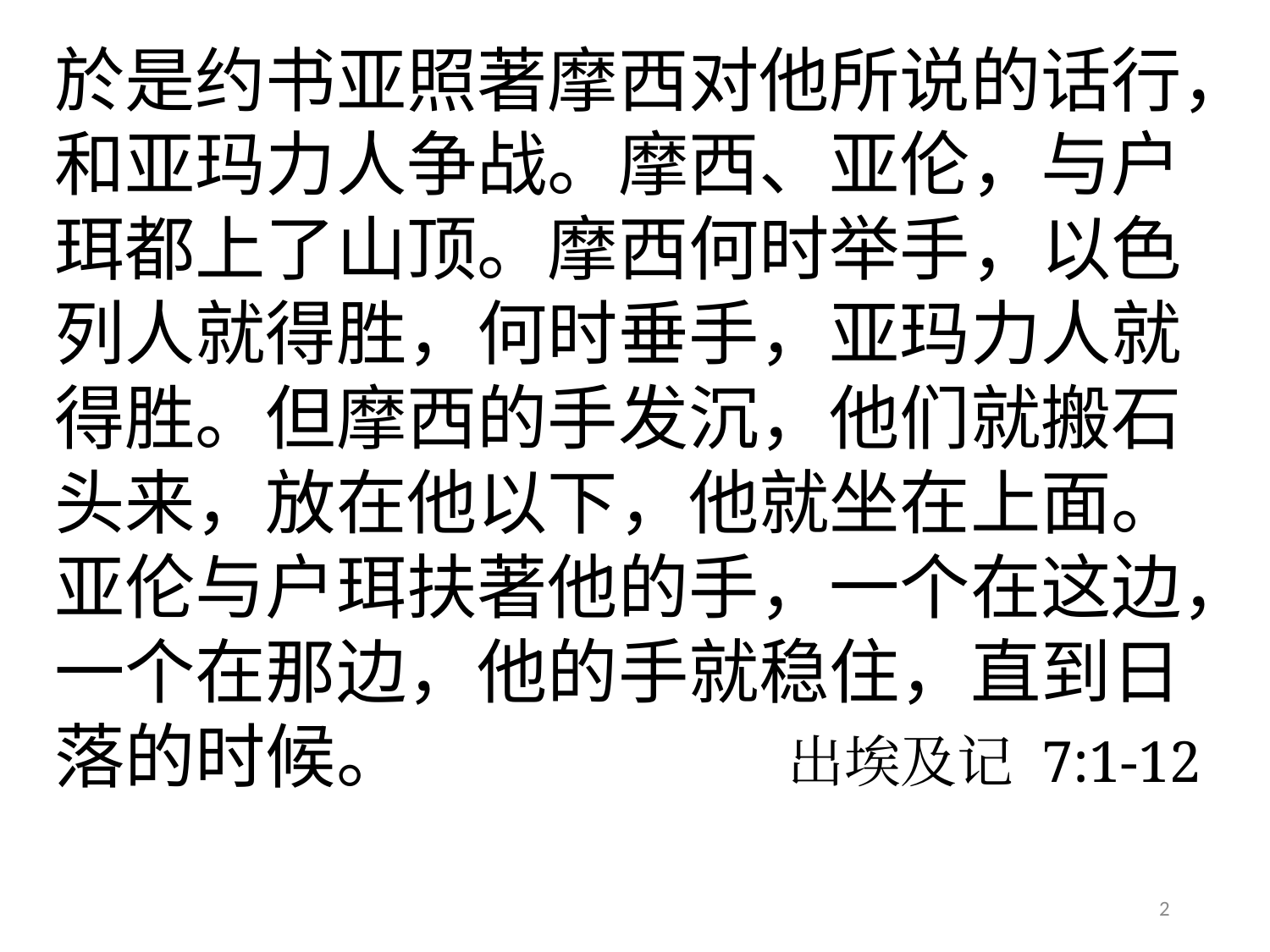

於是约书亚照著摩西对他所说的话行，和亚玛力人争战。摩西、亚伦，与户珥都上了山顶。摩西何时举手，以色列人就得胜，何时垂手，亚玛力人就得胜。但摩西的手发沉，他们就搬石头来，放在他以下，他就坐在上面。亚伦与户珥扶著他的手，一个在这边，一个在那边，他的手就稳住，直到日落的时候。                        出埃及记 7:1-12
2